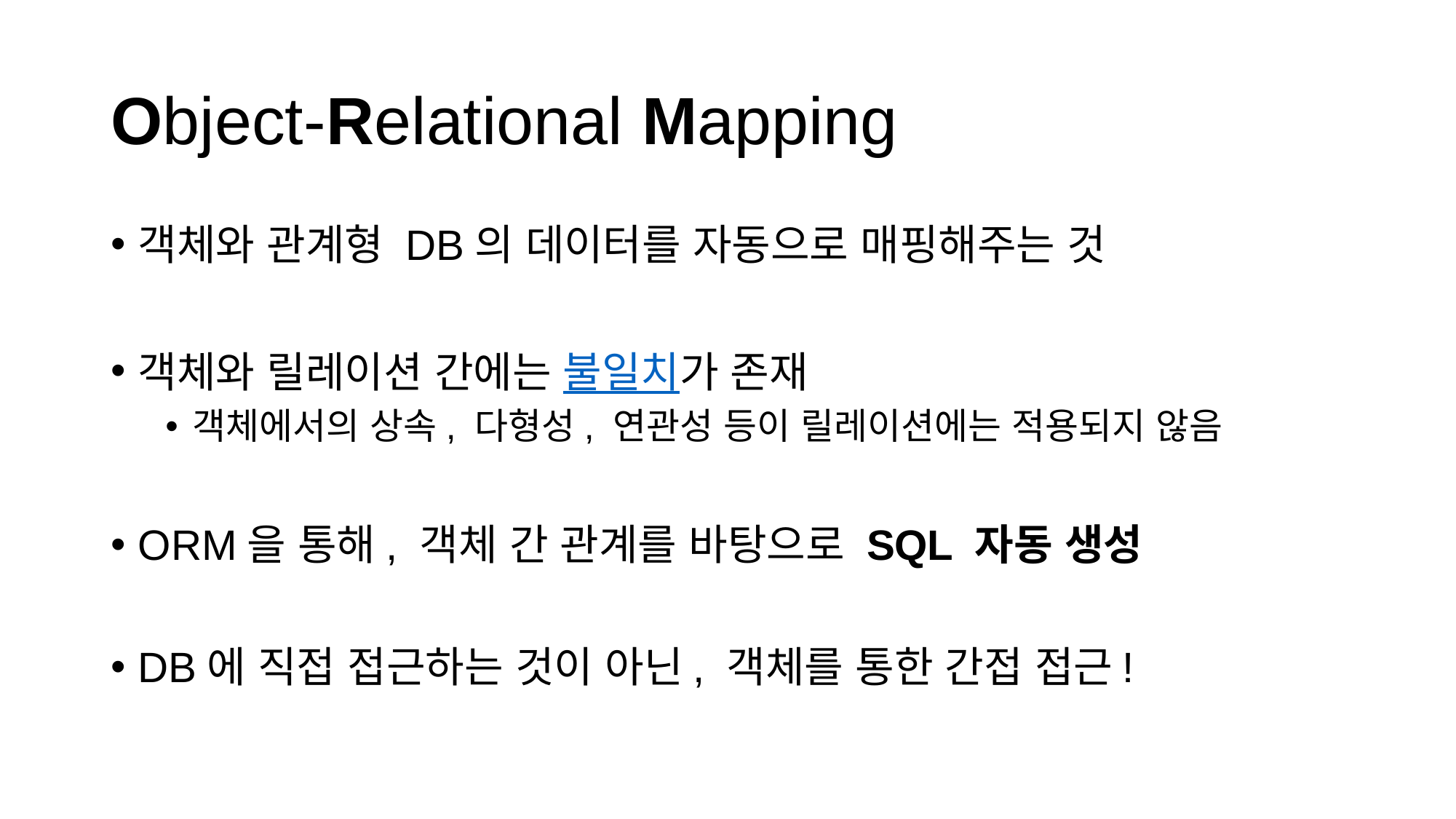

# Object-Relational Mapping
객체와 관계형 DB의 데이터를 자동으로 매핑해주는 것

객체와 릴레이션 간에는 불일치가 존재
객체에서의 상속, 다형성, 연관성 등이 릴레이션에는 적용되지 않음

ORM을 통해, 객체 간 관계를 바탕으로 SQL 자동 생성

DB에 직접 접근하는 것이 아닌, 객체를 통한 간접 접근!